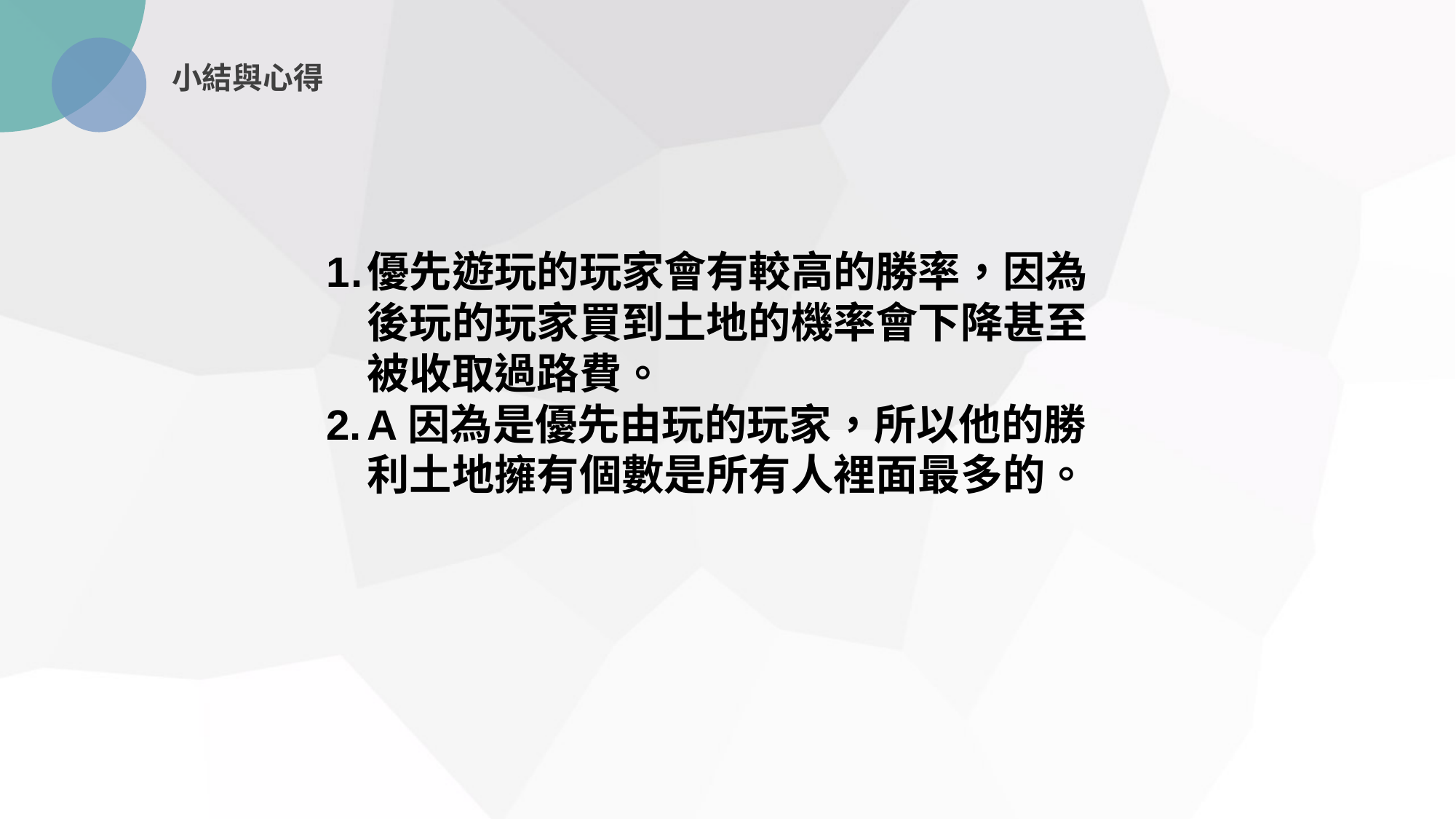

小結與心得
優先遊玩的玩家會有較高的勝率，因為後玩的玩家買到土地的機率會下降甚至被收取過路費。
A因為是優先由玩的玩家，所以他的勝利土地擁有個數是所有人裡面最多的。